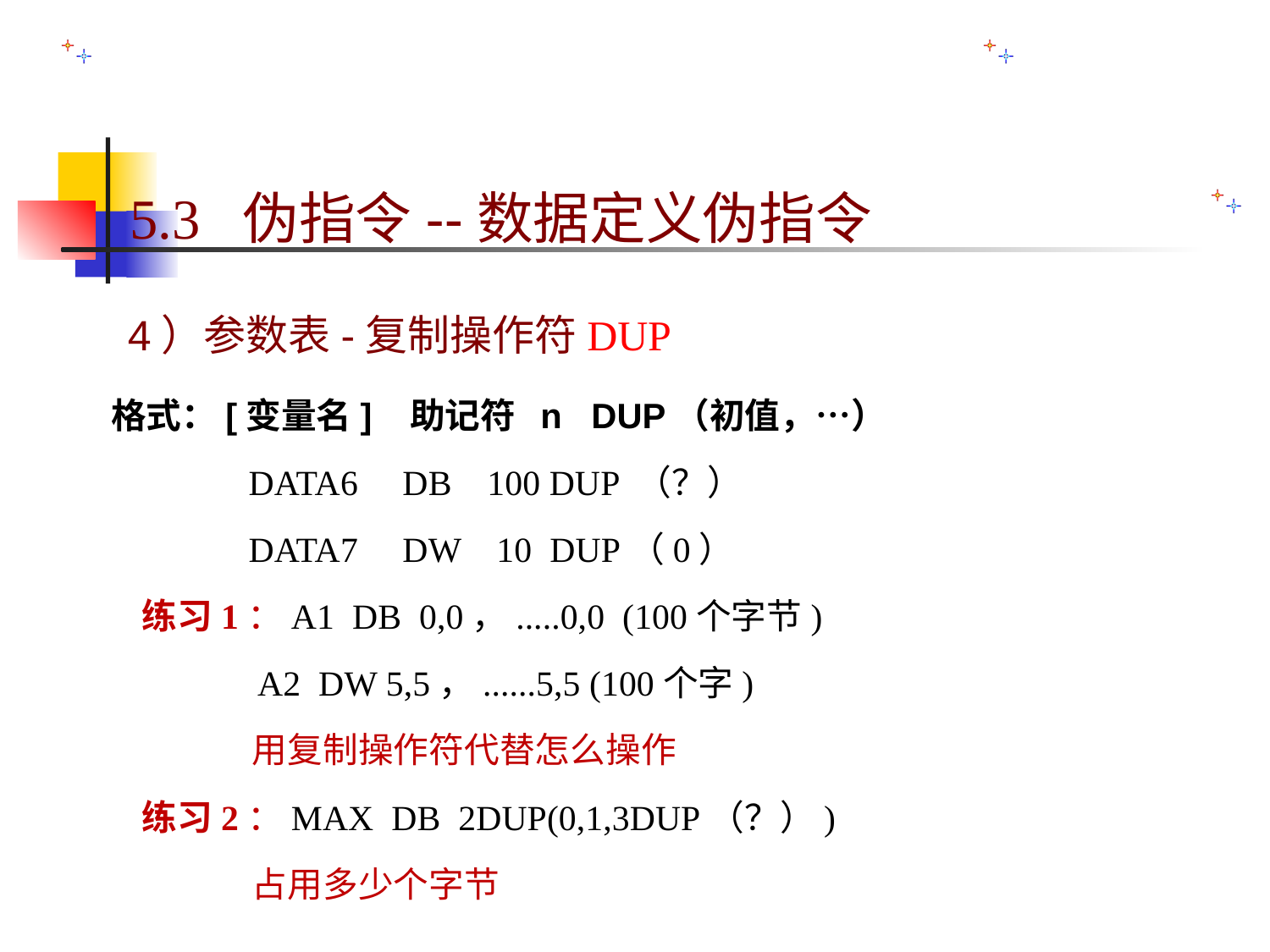

5.3  伪指令--数据定义伪指令
# 4）参数表-复制操作符DUP
   格式：[变量名]   助记符  n   DUP（初值，…）
            DATA6     DB    100 DUP （？）
            DATA7     DW    10  DUP（0）
练习1：A1  DB  0,0，.....0,0  (100个字节)
             A2  DW 5,5，......5,5 (100个字)
             用复制操作符代替怎么操作
练习2：MAX  DB  2DUP(0,1,3DUP（？）)
             占用多少个字节